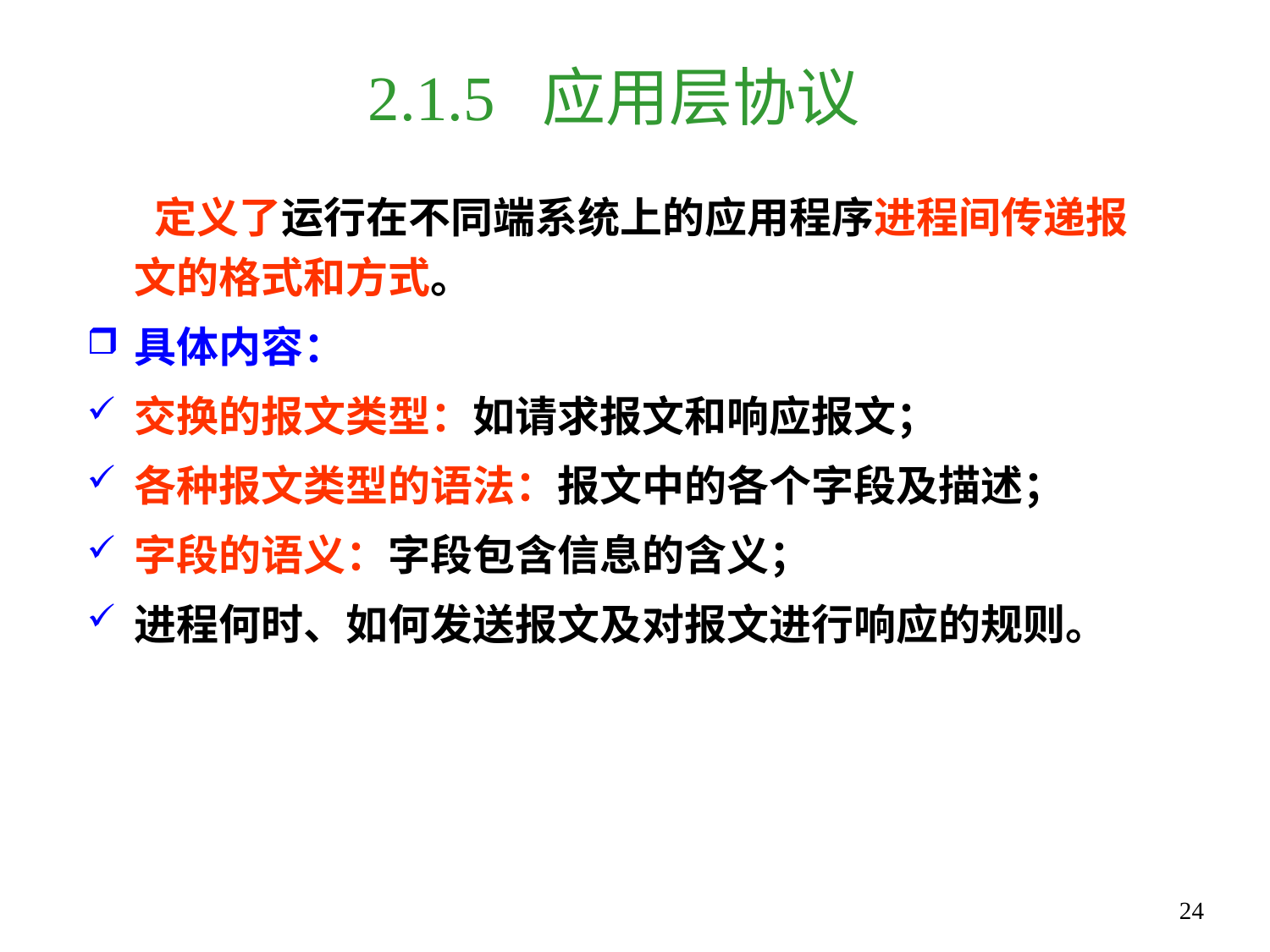

# 2.1.5  应用层协议
      定义了运行在不同端系统上的应用程序进程间传递报文的格式和方式。
具体内容：
交换的报文类型：如请求报文和响应报文；
各种报文类型的语法：报文中的各个字段及描述；
字段的语义：字段包含信息的含义；
进程何时、如何发送报文及对报文进行响应的规则。
24